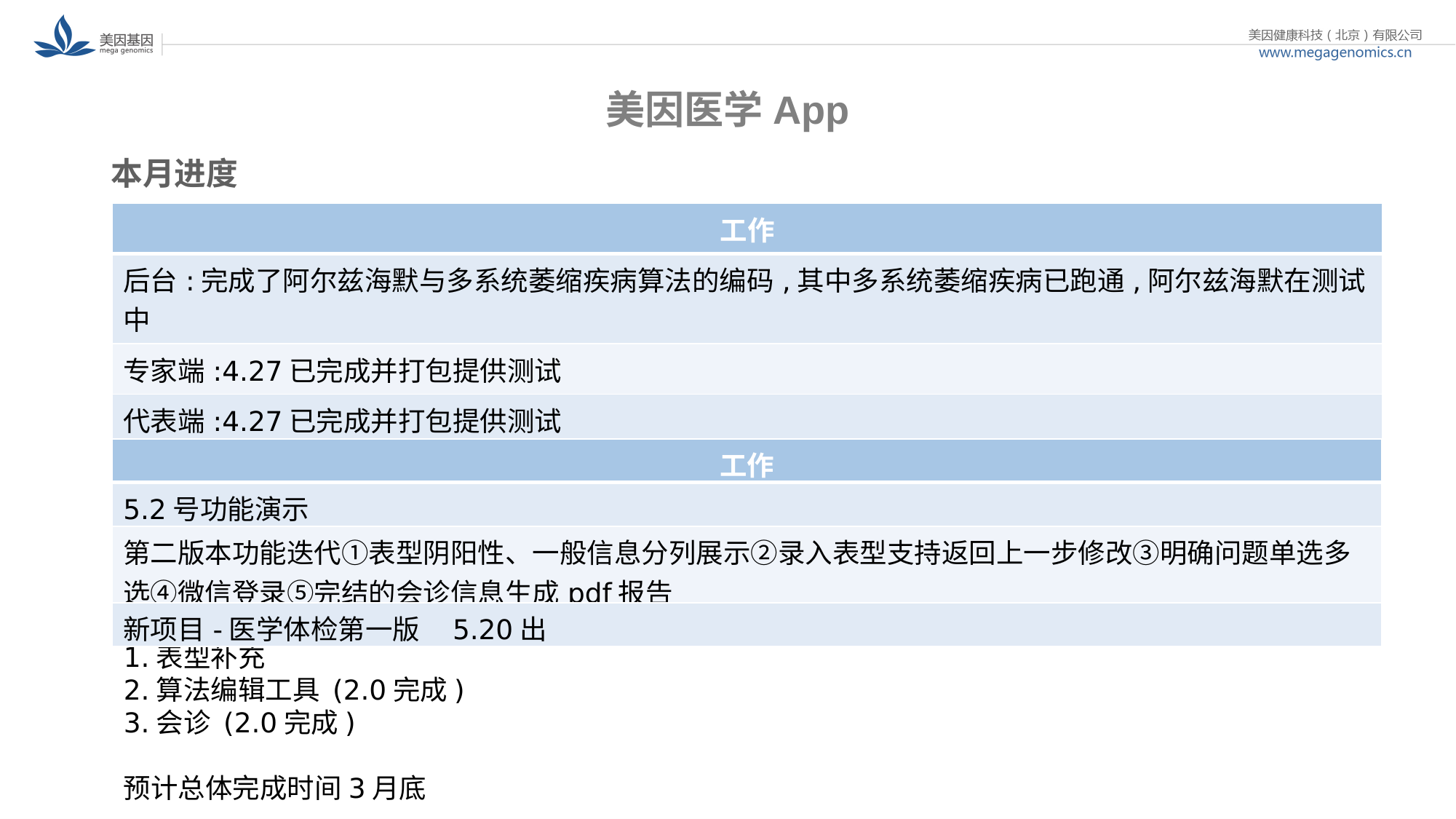

# 美因医学App
本月进度

5月规划

| 工作 |
| --- |
| 后台:完成了阿尔兹海默与多系统萎缩疾病算法的编码,其中多系统萎缩疾病已跑通,阿尔兹海默在测试中 |
| 专家端:4.27已完成并打包提供测试 |
| 代表端:4.27已完成并打包提供测试 |
| 工作 |
| --- |
| 5.2号功能演示 |
| 第二版本功能迭代①表型阴阳性、一般信息分列展示②录入表型支持返回上一步修改③明确问题单选多选④微信登录⑤完结的会诊信息生成pdf报告 |
| 新项目-医学体检第一版 5.20出 |
剩余工作
1.表型补充
2.算法编辑工具 (2.0完成)
3.会诊 (2.0完成)

预计总体完成时间3月底